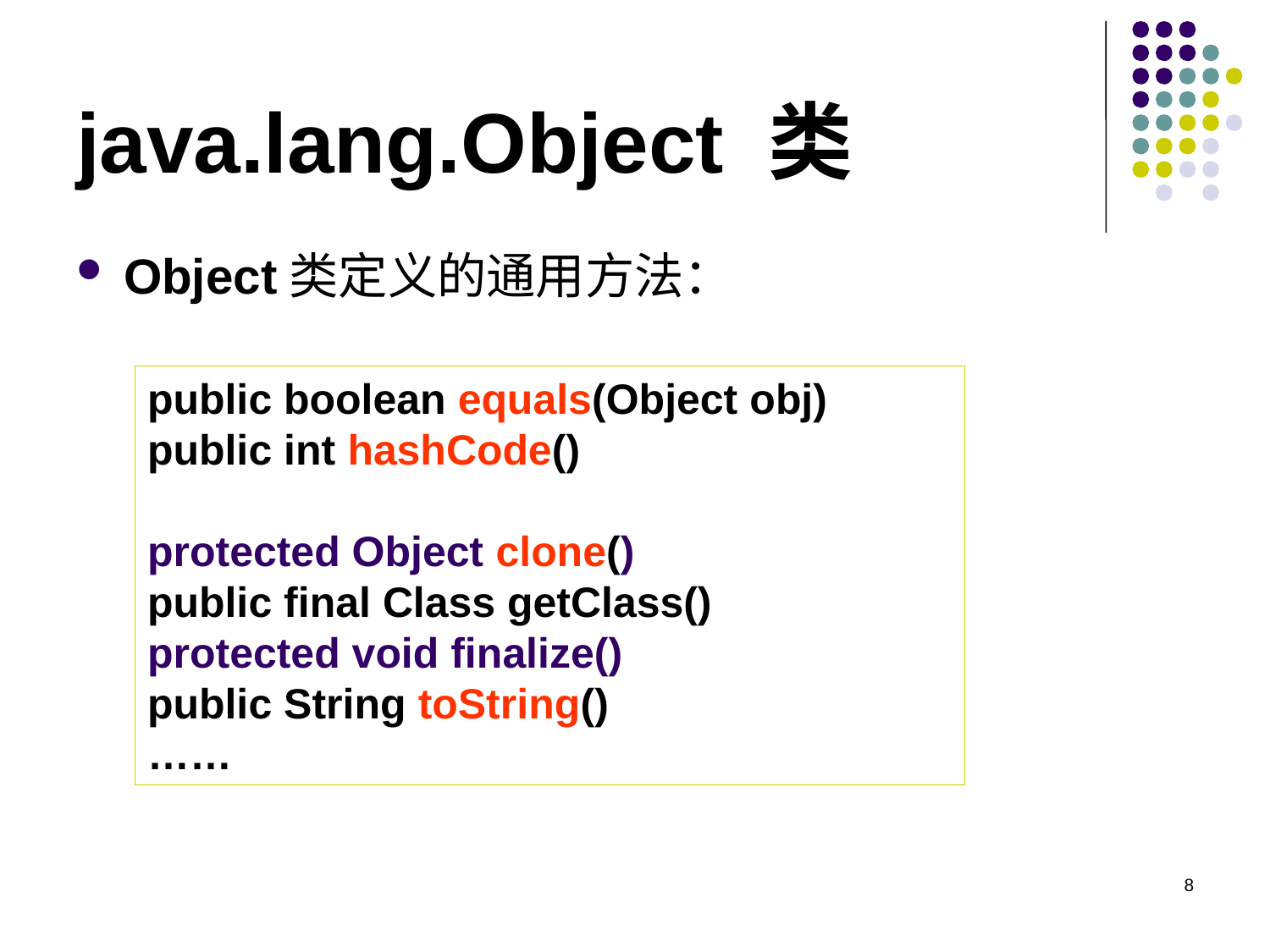

# java.lang.Object 类
Object类定义的通用方法：
public boolean equals(Object obj)
public int hashCode()

protected Object clone()
public final Class getClass()
protected void finalize()
public String toString()
……
8